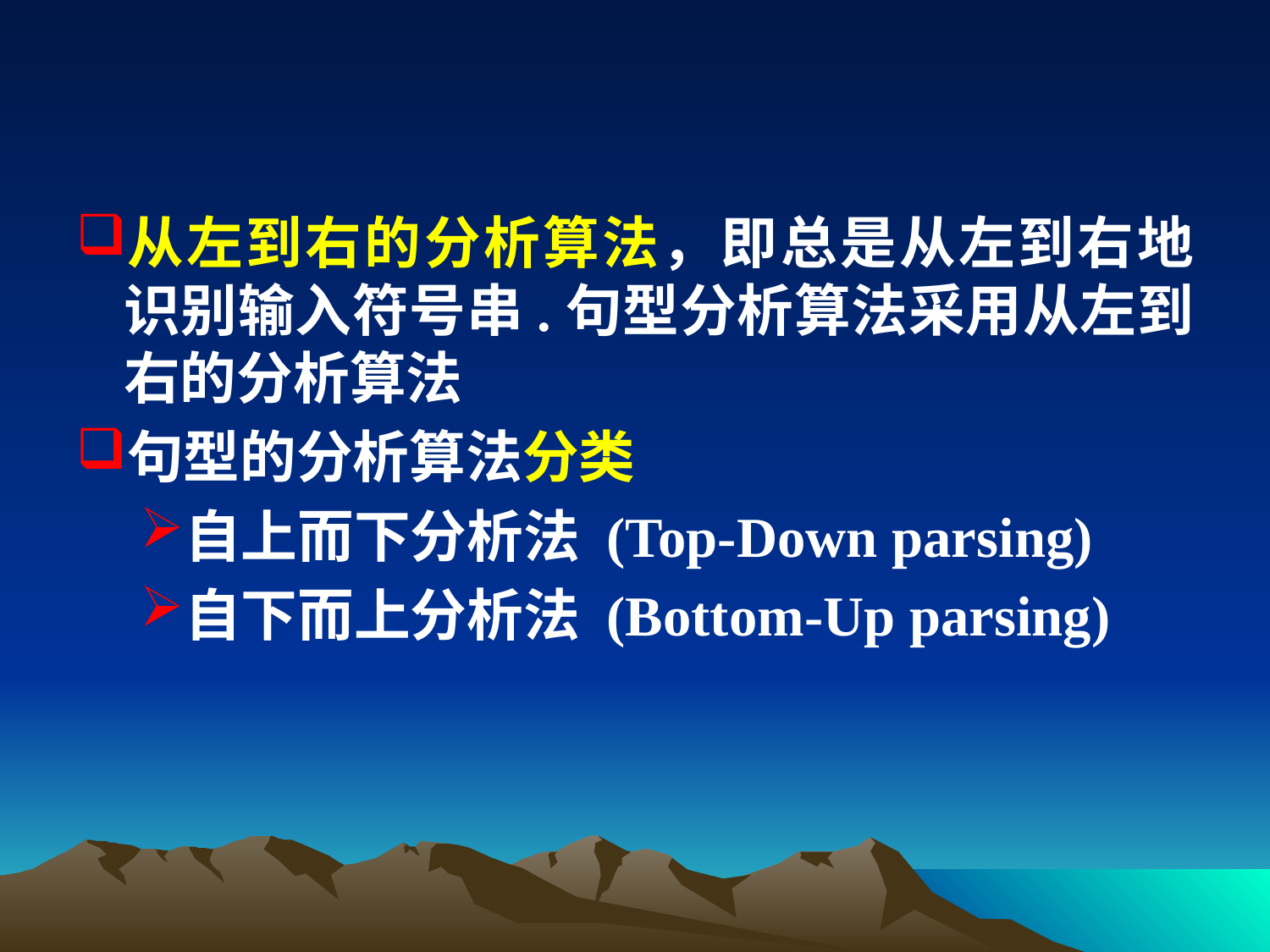

#
从左到右的分析算法，即总是从左到右地识别输入符号串.句型分析算法采用从左到右的分析算法
句型的分析算法分类
自上而下分析法 (Top-Down parsing)
自下而上分析法 (Bottom-Up parsing)